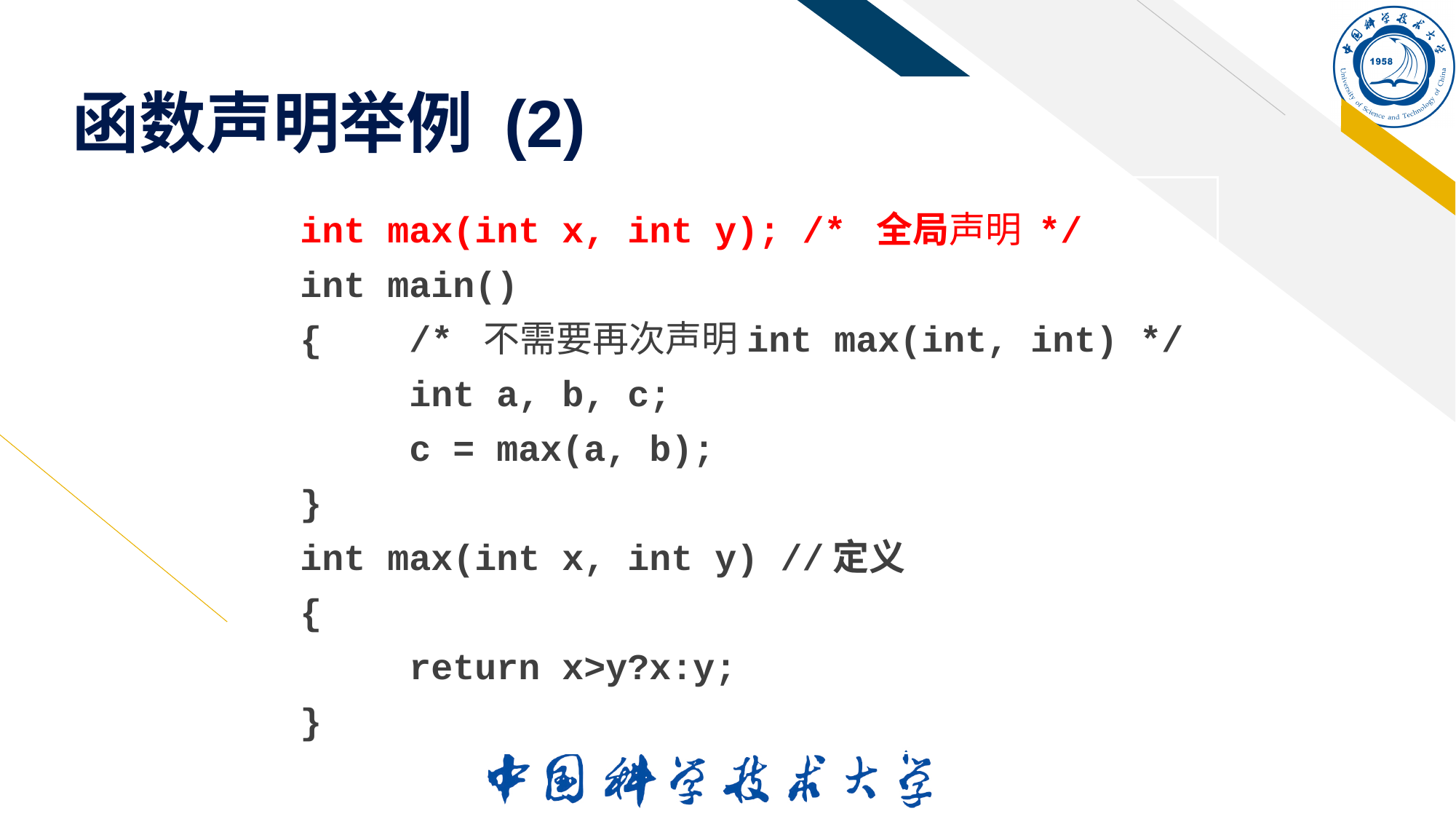

# 函数声明举例 (2)
int max(int x, int y); /* 全局声明 */
int main()
{	/* 不需要再次声明int max(int, int) */
	int a, b, c;
	c = max(a, b);
}
int max(int x, int y) //定义
{
	return x>y?x:y;
}